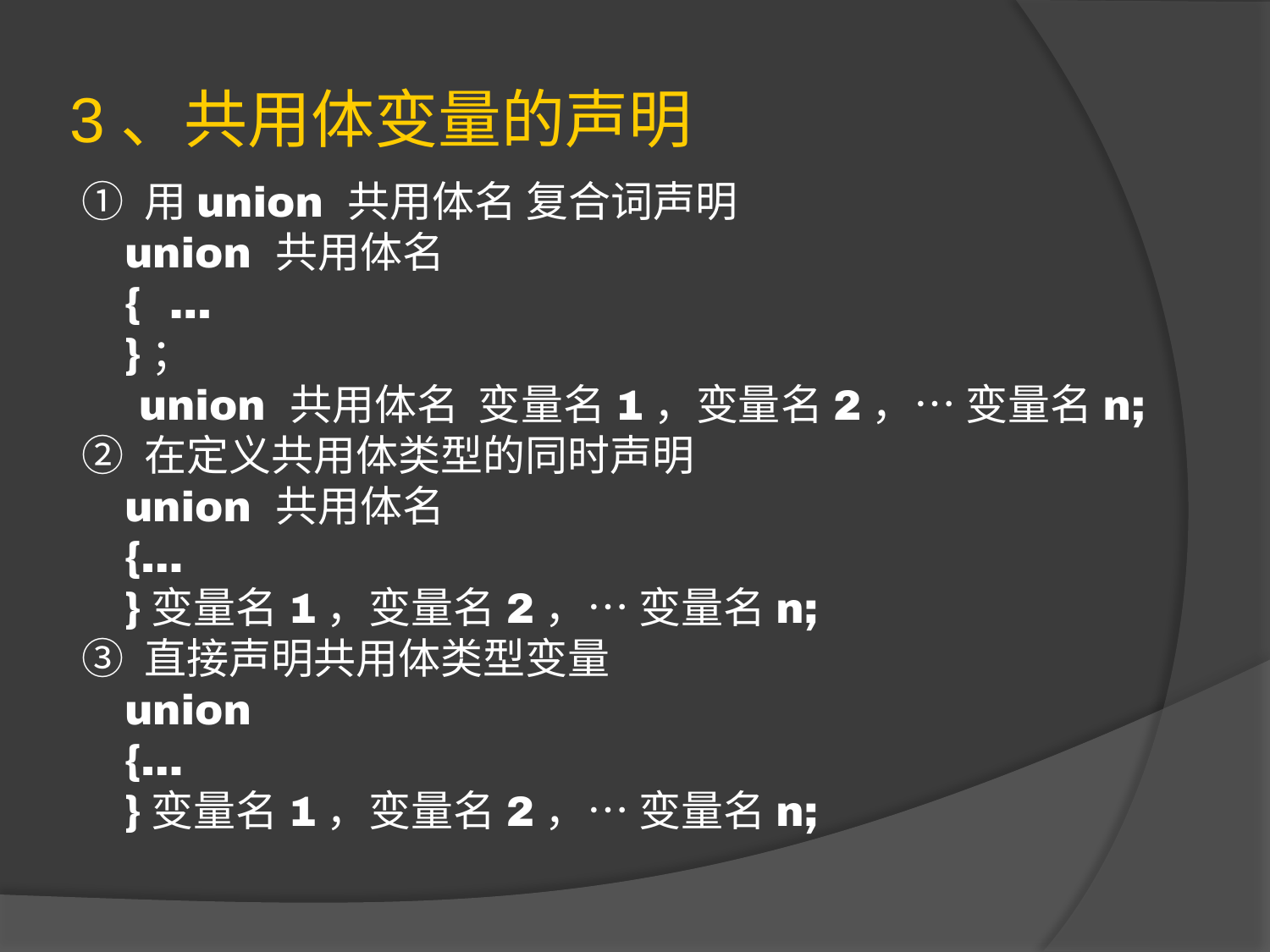

# 3、共用体变量的声明
① 用union 共用体名 复合词声明
   union 共用体名
   {  …
   }；
    union 共用体名  变量名1，变量名2，… 变量名n;
② 在定义共用体类型的同时声明
   union 共用体名
   {…
   }变量名1，变量名2，… 变量名n;
③ 直接声明共用体类型变量
   union
   {…
   }变量名1，变量名2，… 变量名n;